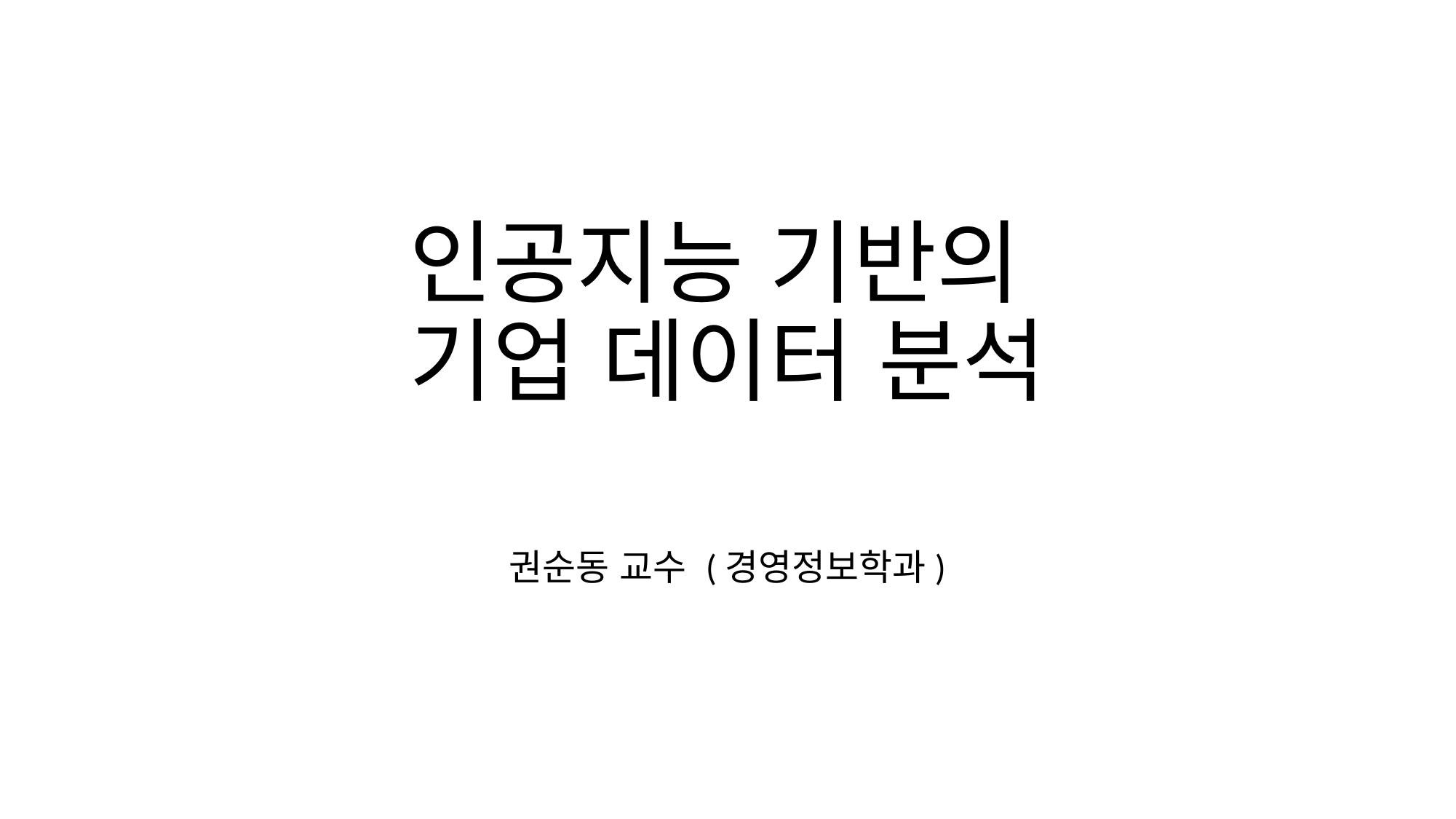

# 인공지능 기반의 기업 데이터 분석

권순동 교수 (경영정보학과)